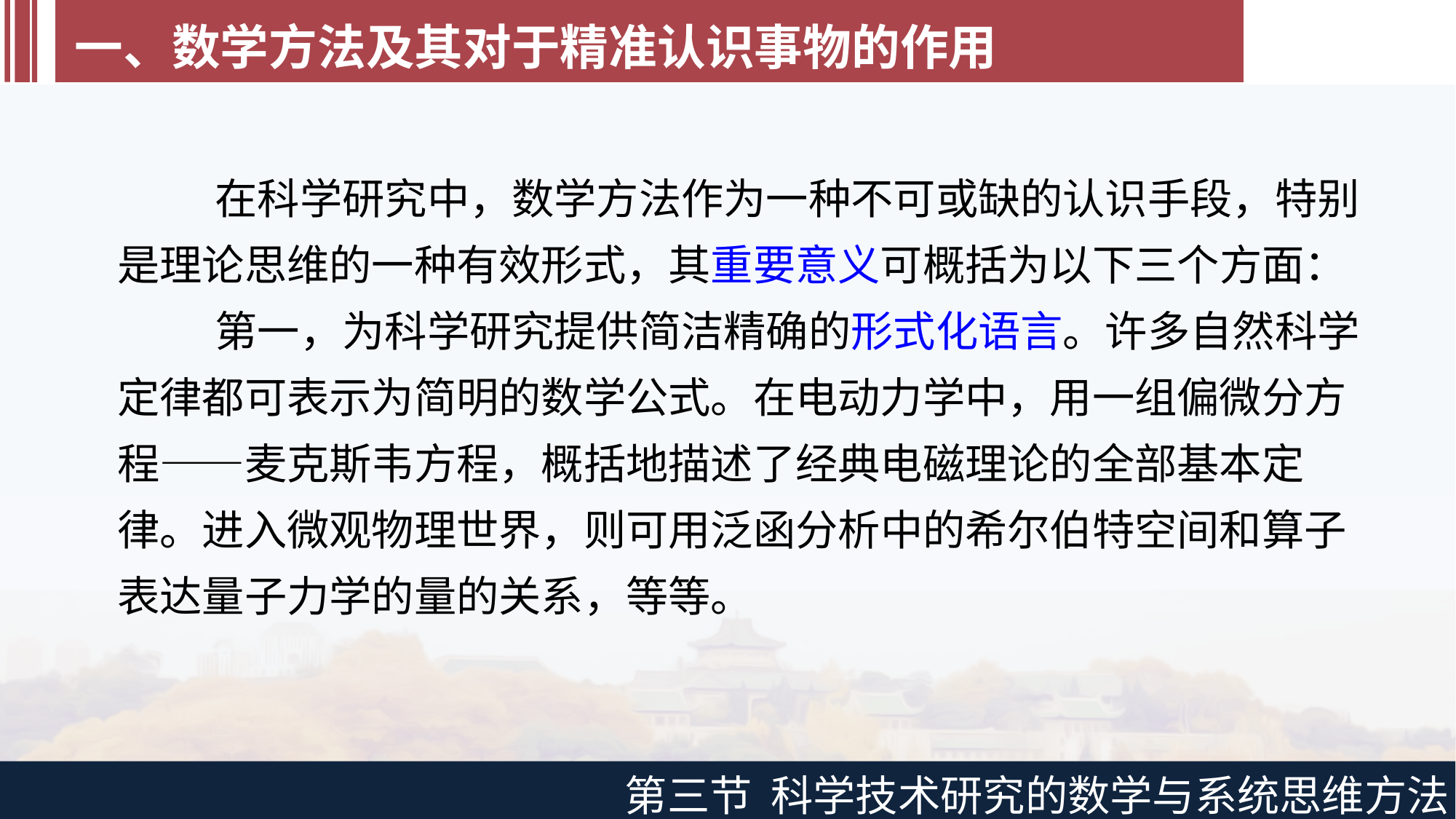

一、数学方法及其对于精准认识事物的作用
在科学研究中，数学方法作为一种不可或缺的认识手段，特别是理论思维的一种有效形式，其重要意义可概括为以下三个方面：
第一，为科学研究提供简洁精确的形式化语言。许多自然科学定律都可表示为简明的数学公式。在电动力学中，用一组偏微分方程——麦克斯韦方程，概括地描述了经典电磁理论的全部基本定律。进入微观物理世界，则可用泛函分析中的希尔伯特空间和算子表达量子力学的量的关系，等等。
第三节  科学技术研究的数学与系统思维方法